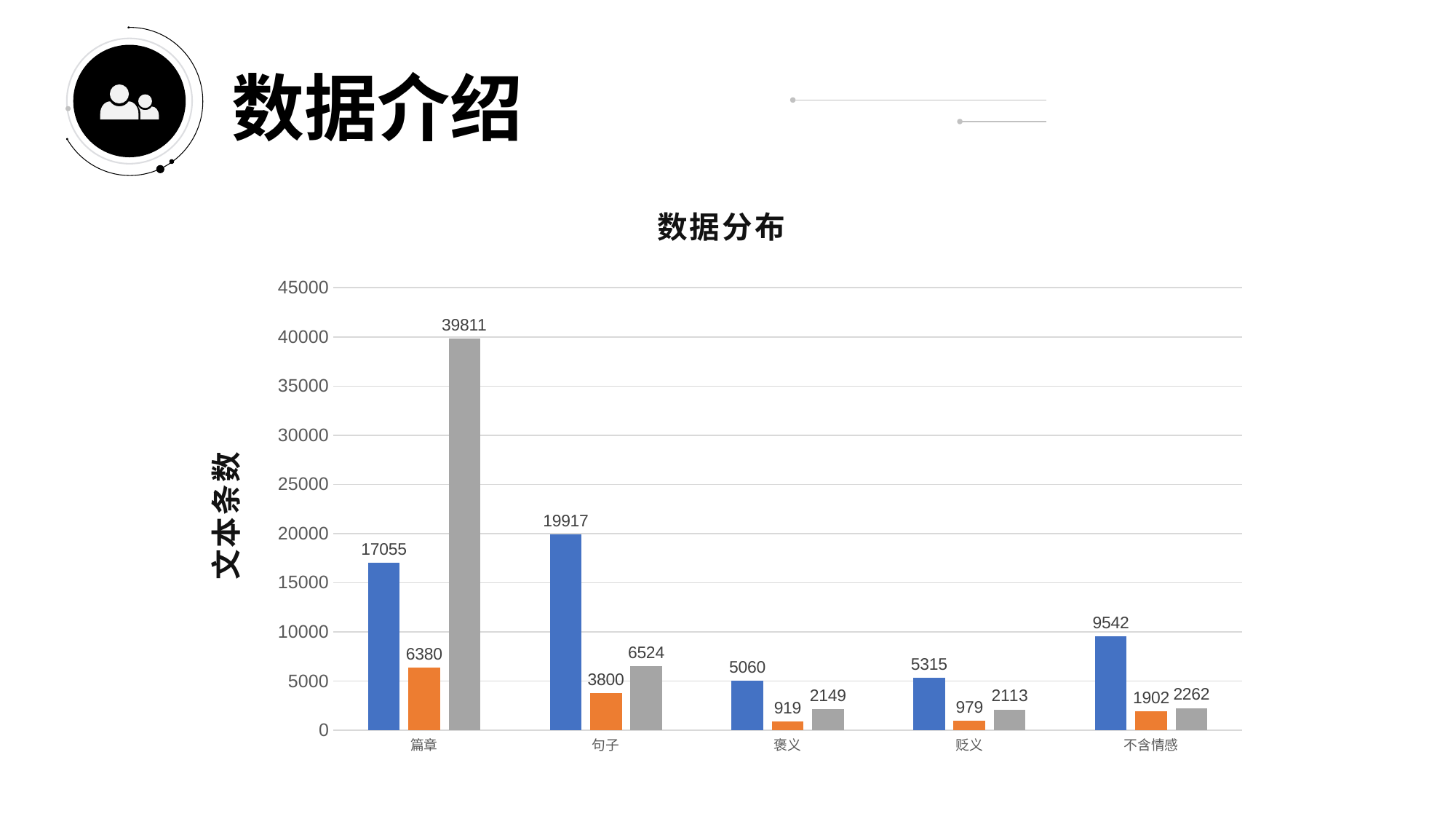

数据介绍

### Chart: 数据分布

| Category | 训练集 | 验证集* | 测试集* |
|---|---|---|---|
| 篇章 | 17055.0 | 6380.0 | 39811.0 |
| 句子 | 19917.0 | 3800.0 | 6524.0 |
| 褒义 | 5060.0 | 919.0 | 2149.0 |
| 贬义 | 5315.0 | 979.0 | 2113.0 |
| 不含情感 | 9542.0 | 1902.0 | 2262.0 |